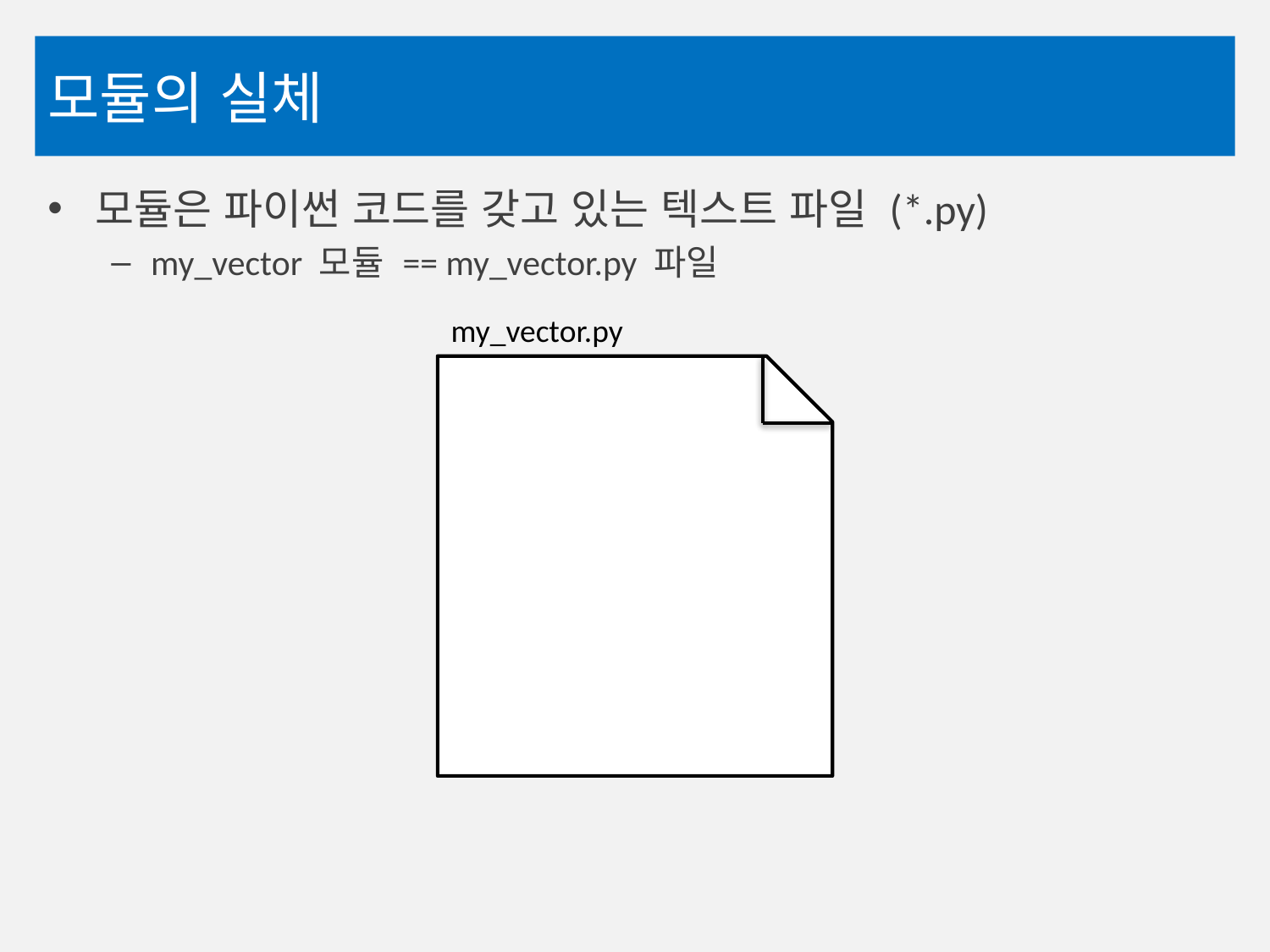

# 모듈의 실체
모듈은 파이썬 코드를 갖고 있는 텍스트 파일 (*.py)
my_vector 모듈 == my_vector.py 파일
my_vector.py